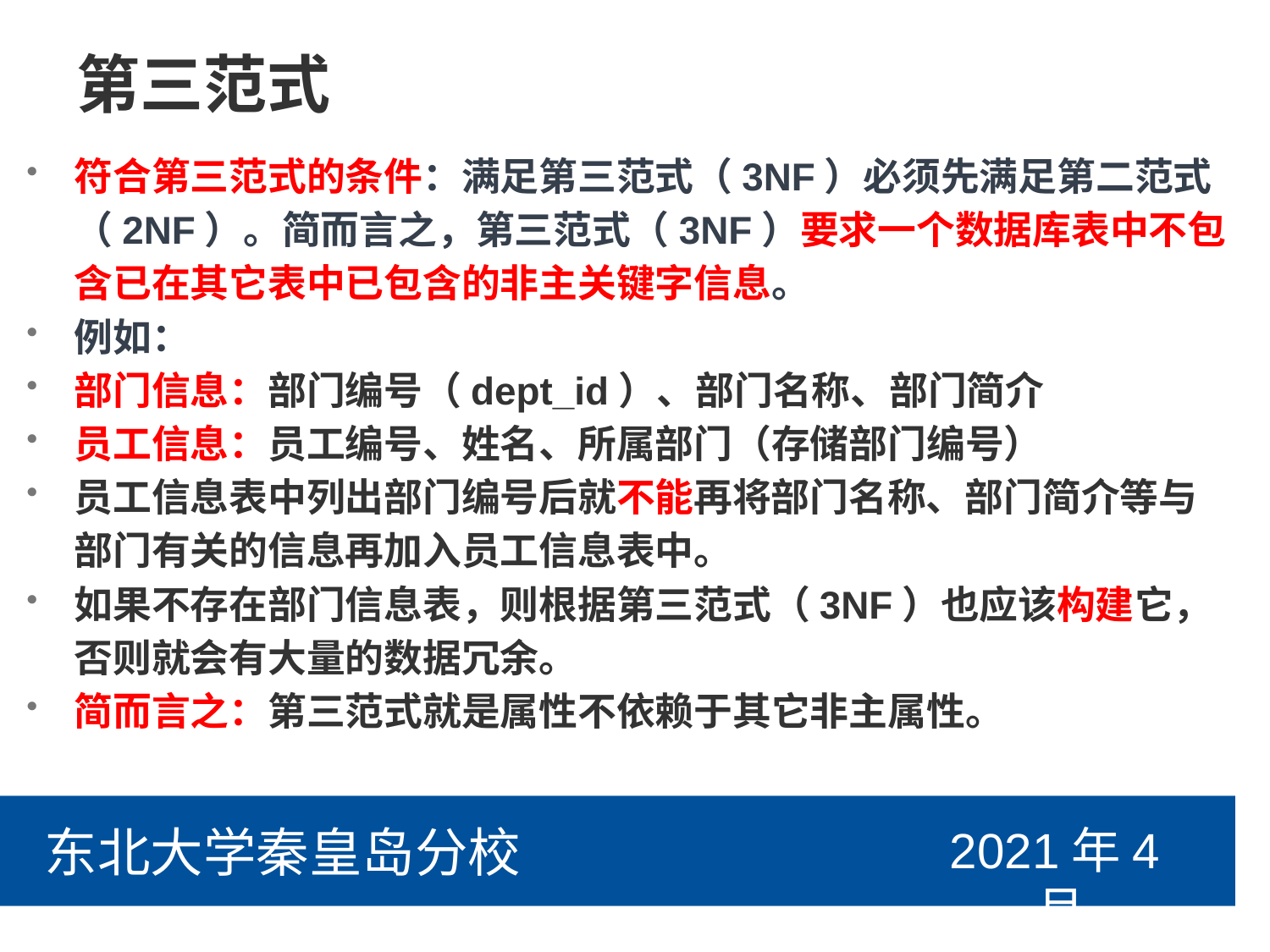

# 第三范式
符合第三范式的条件：满足第三范式（3NF）必须先满足第二范式（2NF）。简而言之，第三范式（3NF）要求一个数据库表中不包含已在其它表中已包含的非主关键字信息。
例如：
部门信息：部门编号（dept_id）、部门名称、部门简介
员工信息：员工编号、姓名、所属部门（存储部门编号）
员工信息表中列出部门编号后就不能再将部门名称、部门简介等与部门有关的信息再加入员工信息表中。
如果不存在部门信息表，则根据第三范式（3NF）也应该构建它，否则就会有大量的数据冗余。
简而言之：第三范式就是属性不依赖于其它非主属性。